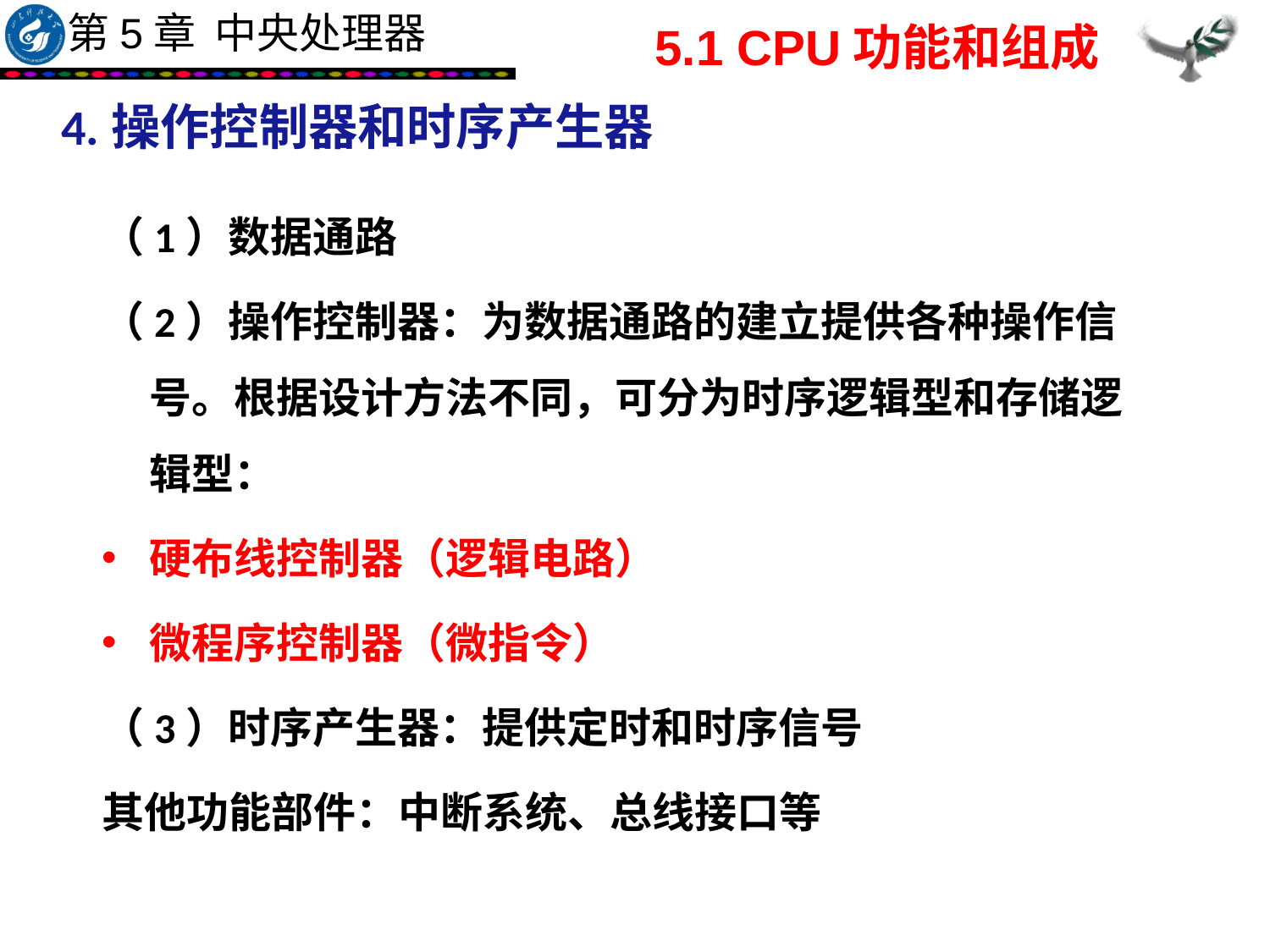

5.1 CPU功能和组成
4.操作控制器和时序产生器
（1）数据通路
（2）操作控制器：为数据通路的建立提供各种操作信号。根据设计方法不同，可分为时序逻辑型和存储逻辑型：
硬布线控制器（逻辑电路）
微程序控制器（微指令）
（3）时序产生器：提供定时和时序信号
其他功能部件：中断系统、总线接口等